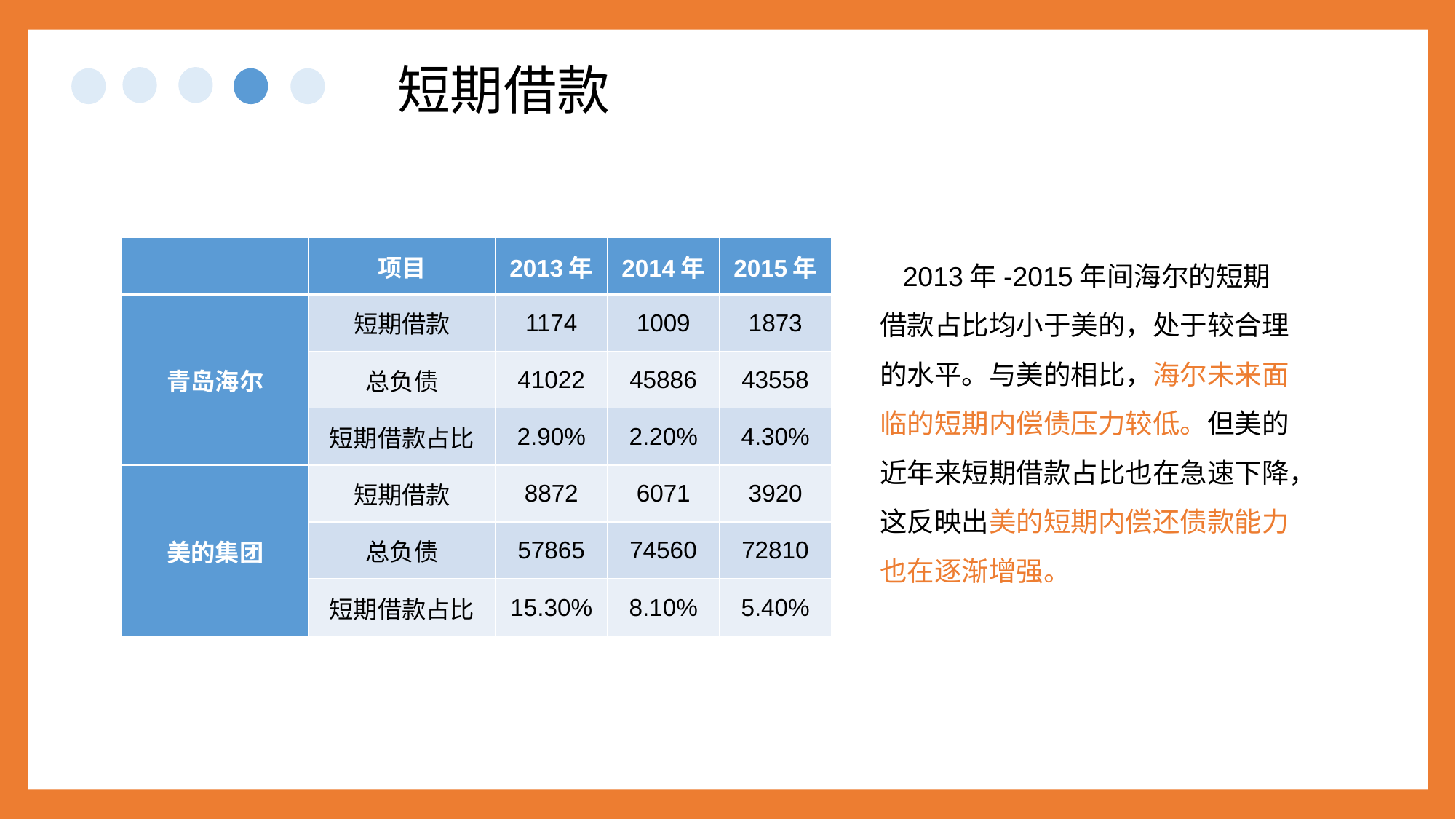

短期借款

   2013年-2015年间海尔的短期借款占比均小于美的，处于较合理的水平。与美的相比，海尔未来面临的短期内偿债压力较低。但美的近年来短期借款占比也在急速下降，这反映出美的短期内偿还债款能力也在逐渐增强。
|  | 项目 | 2013年 | 2014年 | 2015年 |
| --- | --- | --- | --- | --- |
| 青岛海尔 | 短期借款 | 1174 | 1009 | 1873 |
|  | 总负债 | 41022 | 45886 | 43558 |
|  | 短期借款占比 | 2.90% | 2.20% | 4.30% |
| 美的集团 | 短期借款 | 8872 | 6071 | 3920 |
|  | 总负债 | 57865 | 74560 | 72810 |
|  | 短期借款占比 | 15.30% | 8.10% | 5.40% |